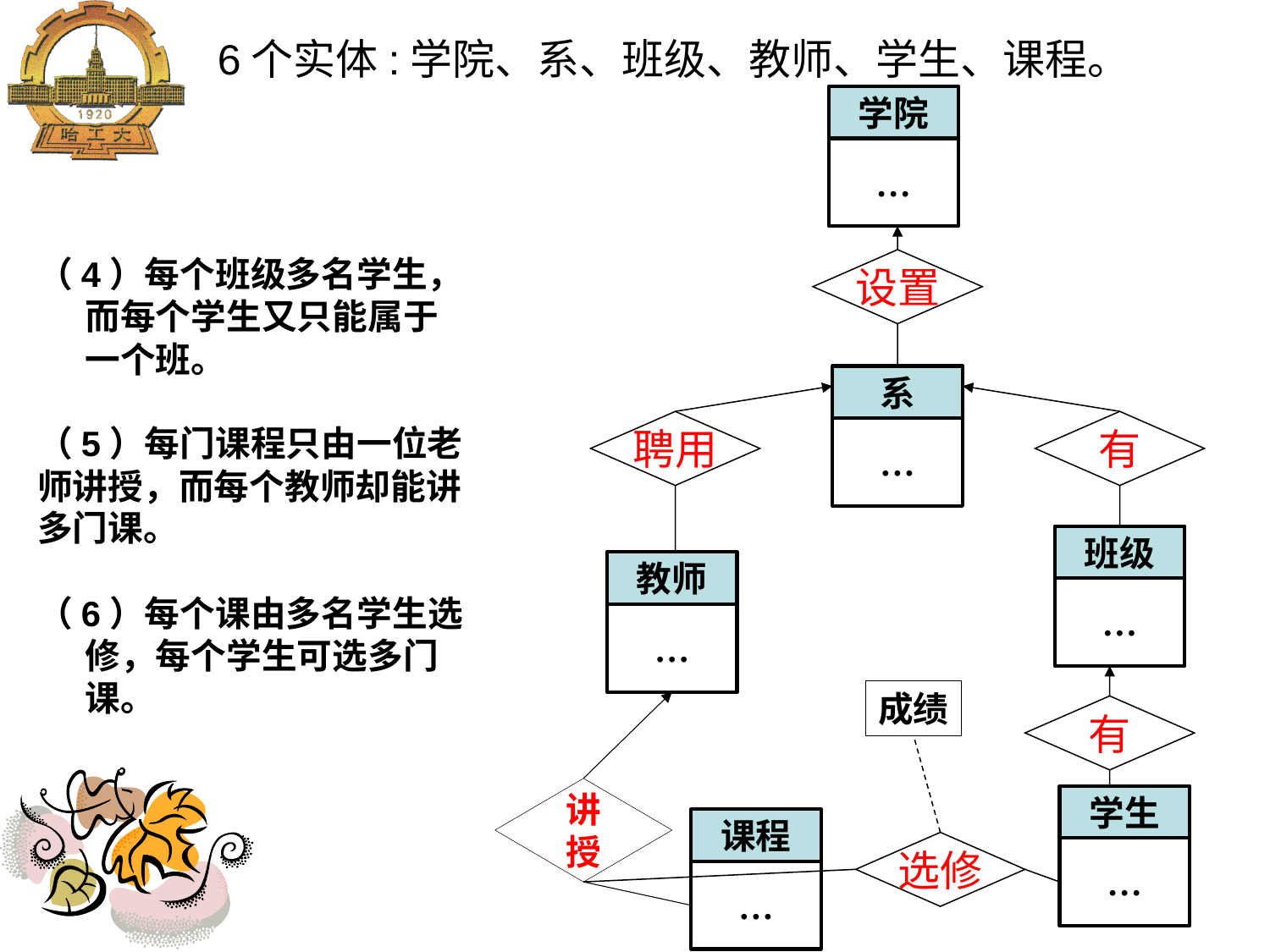

6个实体:学院、系、班级、教师、学生、课程。
学院
…

设置

（4）每个班级多名学生，而每个学生又只能属于一个班。

（5）每门课程只由一位老师讲授，而每个教师却能讲多门课。

（6）每个课由多名学生选修，每个学生可选多门课。
系
…

聘用

有

班级
…
教师
…

有

成绩
讲授
学生
…
课程
…
选修